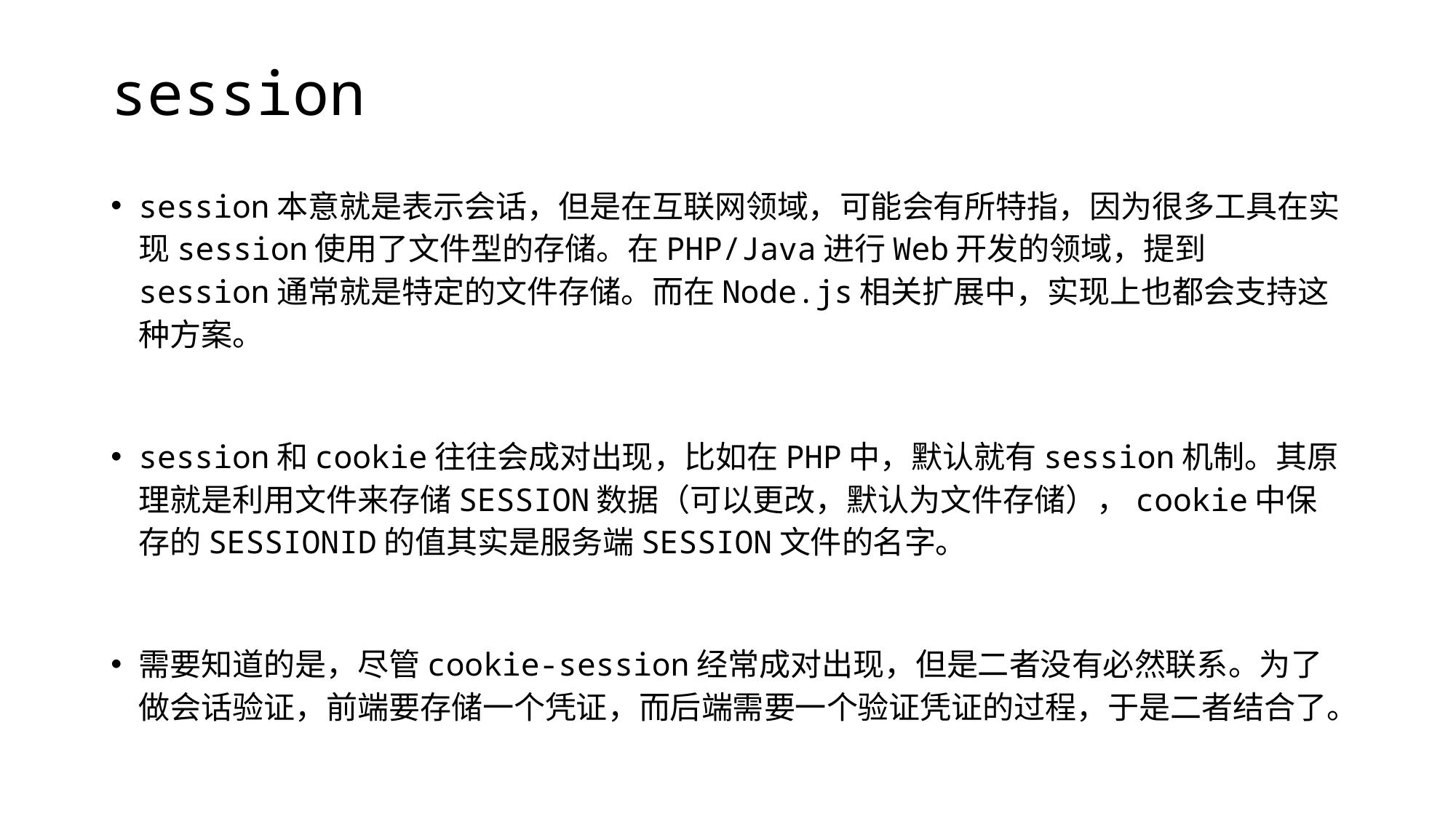

# session
session本意就是表示会话，但是在互联网领域，可能会有所特指，因为很多工具在实现session使用了文件型的存储。在PHP/Java进行Web开发的领域，提到session通常就是特定的文件存储。而在Node.js相关扩展中，实现上也都会支持这种方案。

session和cookie往往会成对出现，比如在PHP中，默认就有session机制。其原理就是利用文件来存储SESSION数据（可以更改，默认为文件存储），cookie中保存的SESSIONID的值其实是服务端SESSION文件的名字。

需要知道的是，尽管cookie-session经常成对出现，但是二者没有必然联系。为了做会话验证，前端要存储一个凭证，而后端需要一个验证凭证的过程，于是二者结合了。